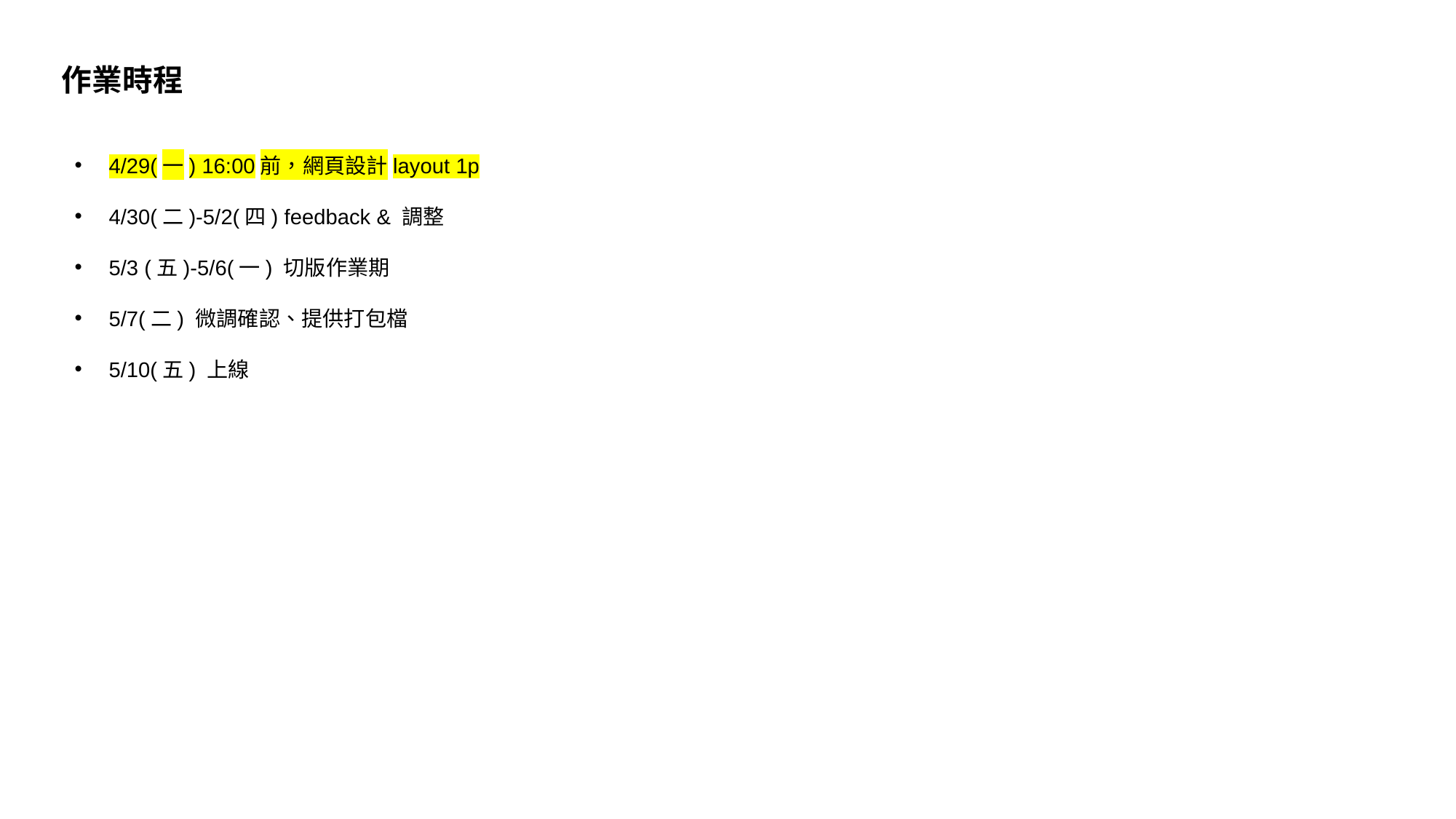

作業時程
4/29(一) 16:00前，網頁設計layout 1p
4/30(二)-5/2(四) feedback & 調整
5/3 (五)-5/6(一) 切版作業期
5/7(二) 微調確認、提供打包檔
5/10(五) 上線